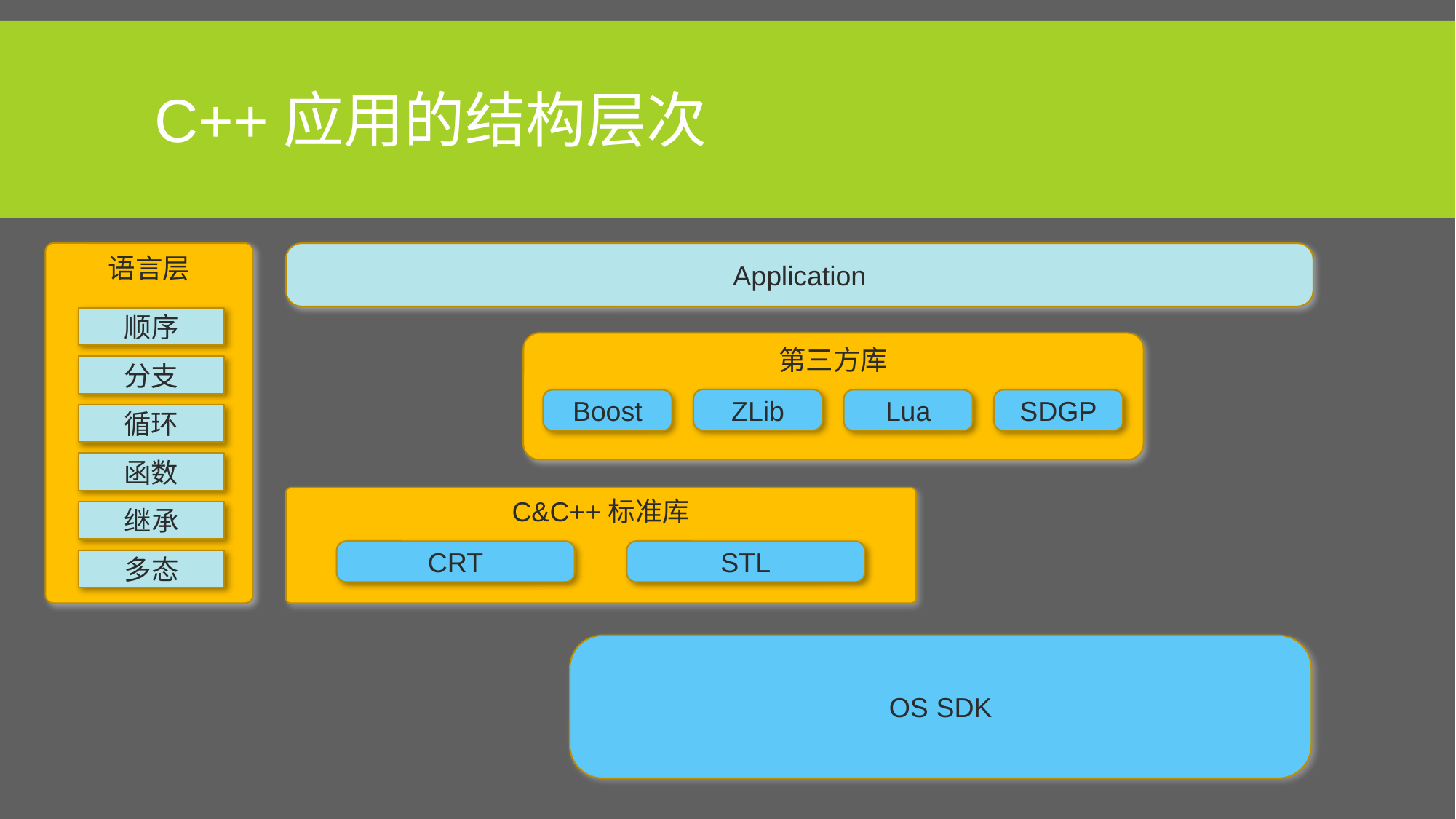

# C++应用的结构层次
Application
语言层
顺序
第三方库
分支
ZLib
Lua
Boost
SDGP
循环
函数
C&C++标准库
CRT
STL
继承
多态
OS SDK